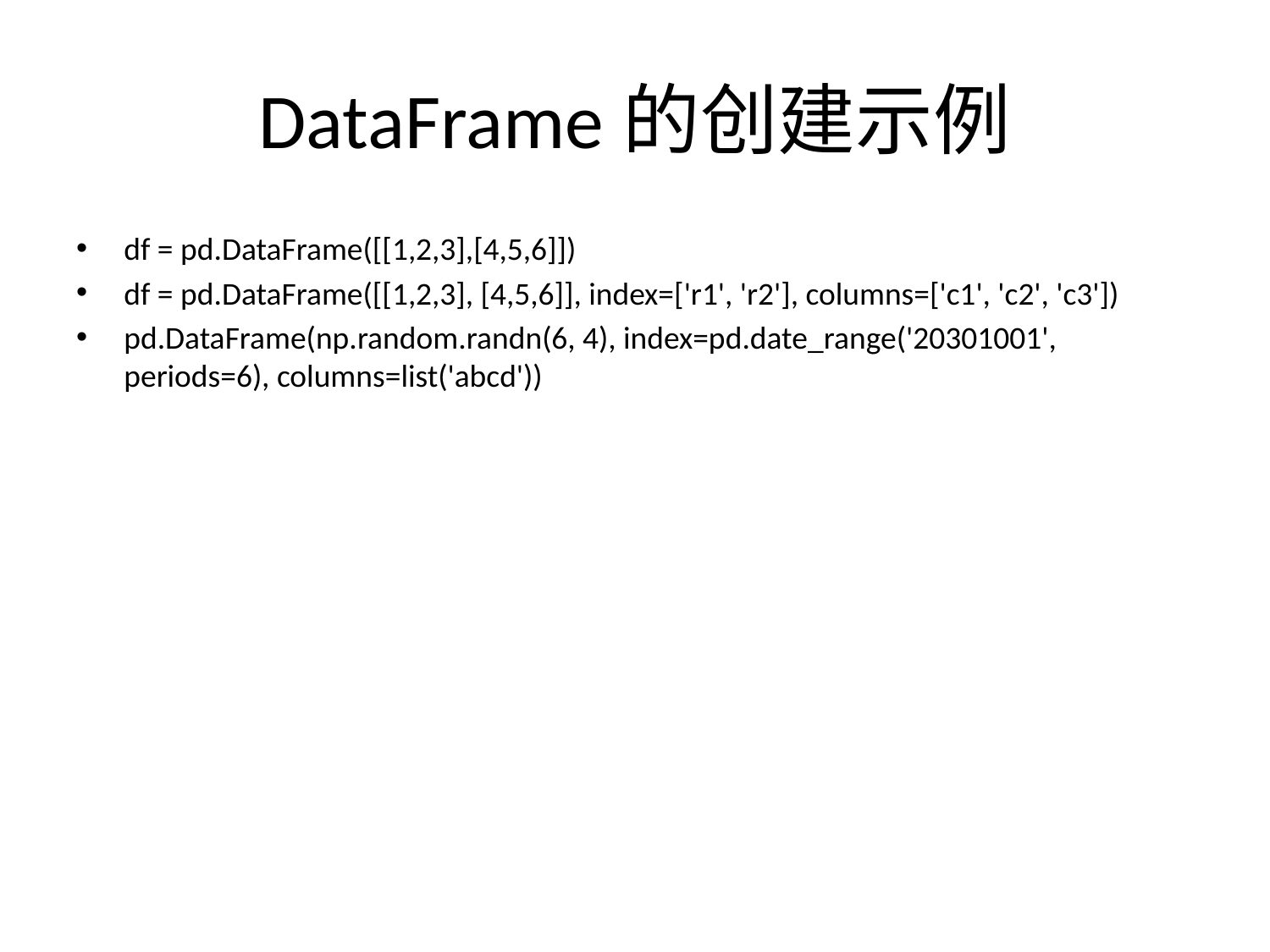

# DataFrame的创建示例
df = pd.DataFrame([[1,2,3],[4,5,6]])
df = pd.DataFrame([[1,2,3], [4,5,6]], index=['r1', 'r2'], columns=['c1', 'c2', 'c3'])
pd.DataFrame(np.random.randn(6, 4), index=pd.date_range('20301001', periods=6), columns=list('abcd'))